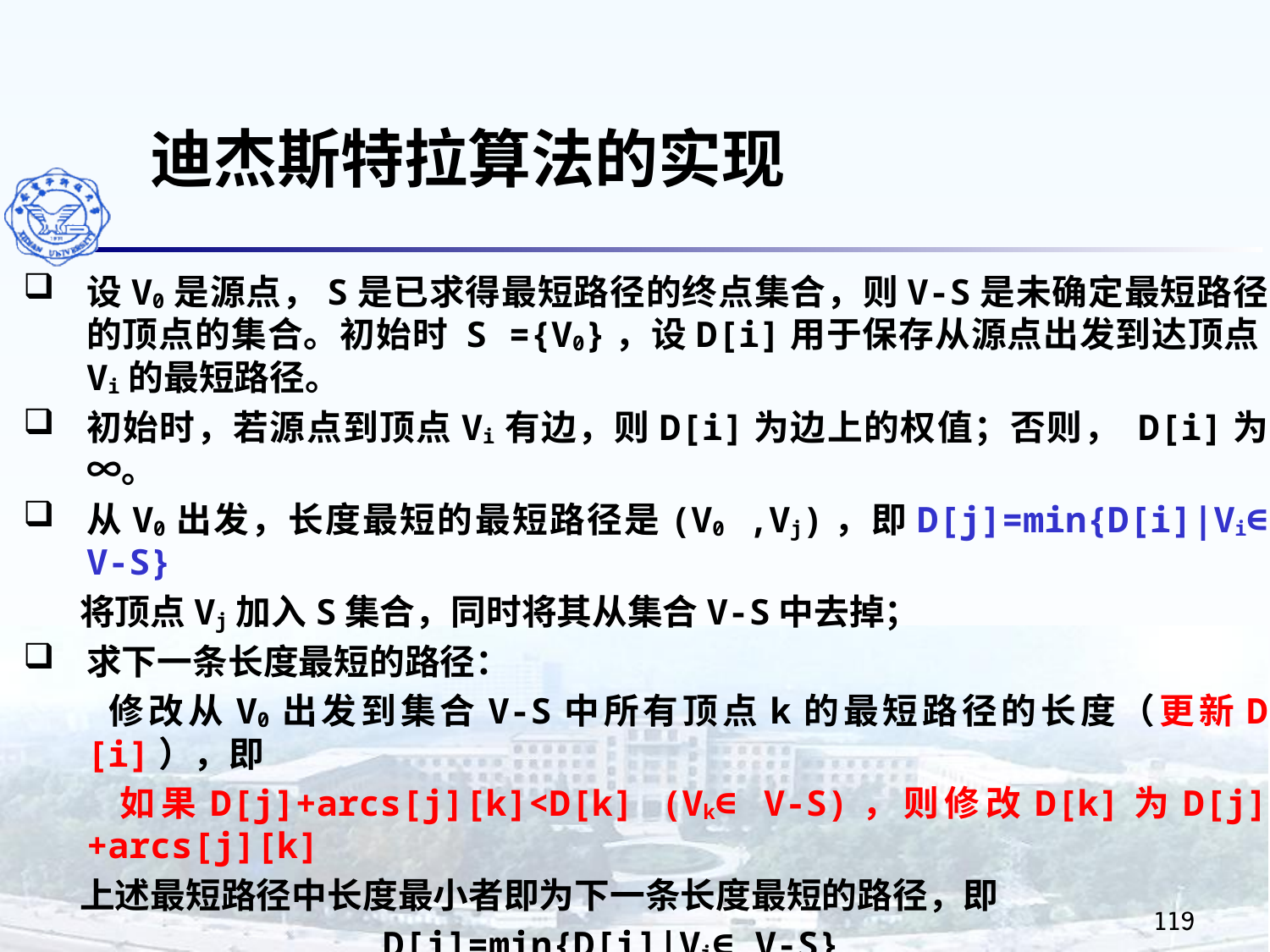

迪杰斯特拉算法的实现
设V0是源点，S是已求得最短路径的终点集合，则V-S是未确定最短路径的顶点的集合。初始时 S ={V0}，设D[i]用于保存从源点出发到达顶点Vi的最短路径。
初始时，若源点到顶点Vi有边，则D[i]为边上的权值；否则， D[i]为∞。
从V0出发，长度最短的最短路径是(V0 ,Vj)，即D[j]=min{D[i]|Vi∈ V-S}
      将顶点Vj加入S集合，同时将其从集合V-S中去掉；
求下一条长度最短的路径：
      修改从V0出发到集合V-S中所有顶点k的最短路径的长度（更新D[i]），即
      如果D[j]+arcs[j][k]<D[k] (Vk∈ V-S)，则修改D[k]为D[j]+arcs[j][k]
      上述最短路径中长度最小者即为下一条长度最短的路径，即
                 D[j]=min{D[i]|Vi∈ V-S}
      将顶点Vj加入S集合，同时将其从集合V-S中去掉；
 重复上述过程直到求出所有顶点的最短路径。
119